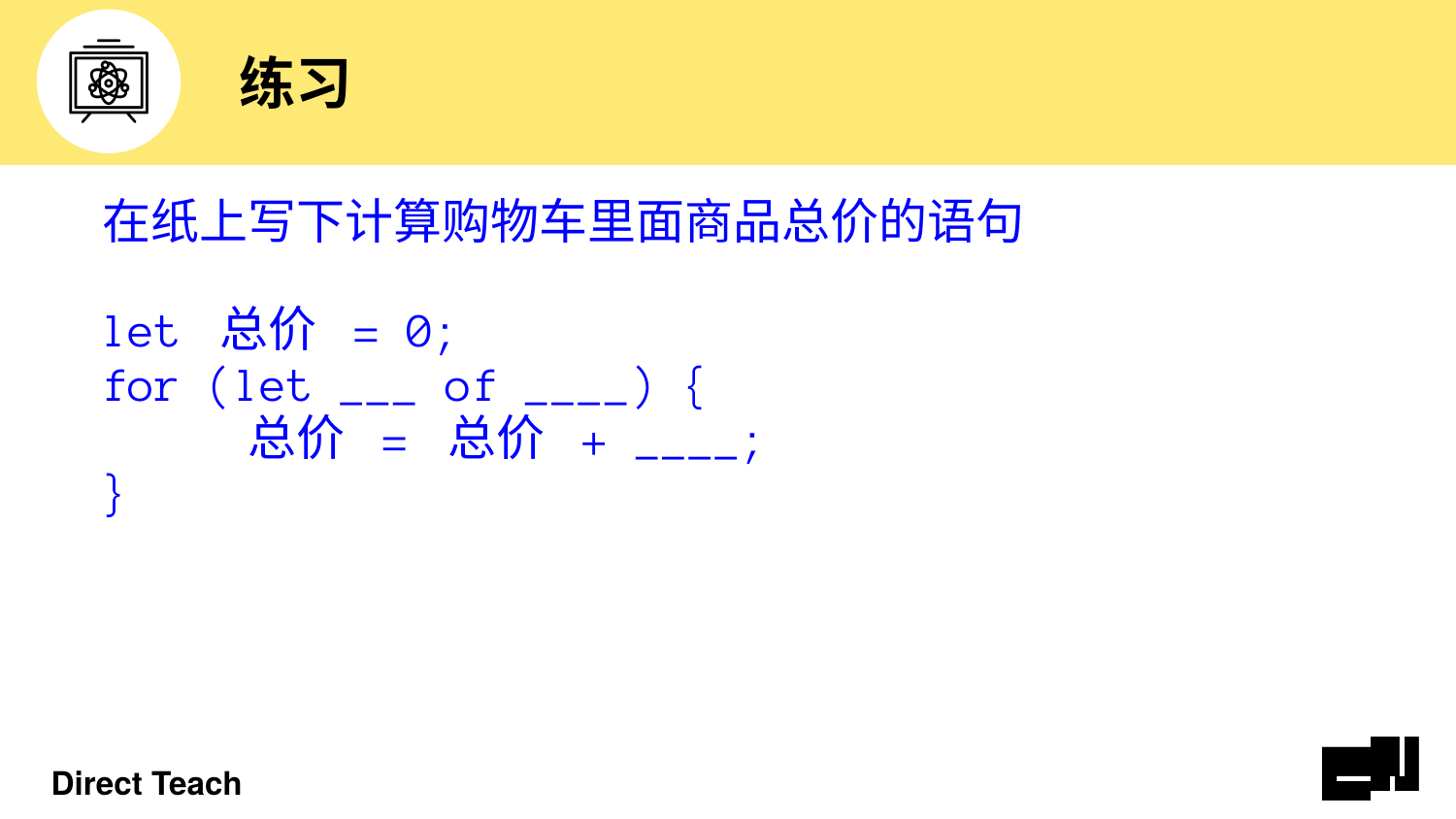

# 练习
在纸上写下计算购物车里面商品总价的语句

let 总价 = 0;
for (let ___ of ____) {
	总价 = 总价 + ____;
}